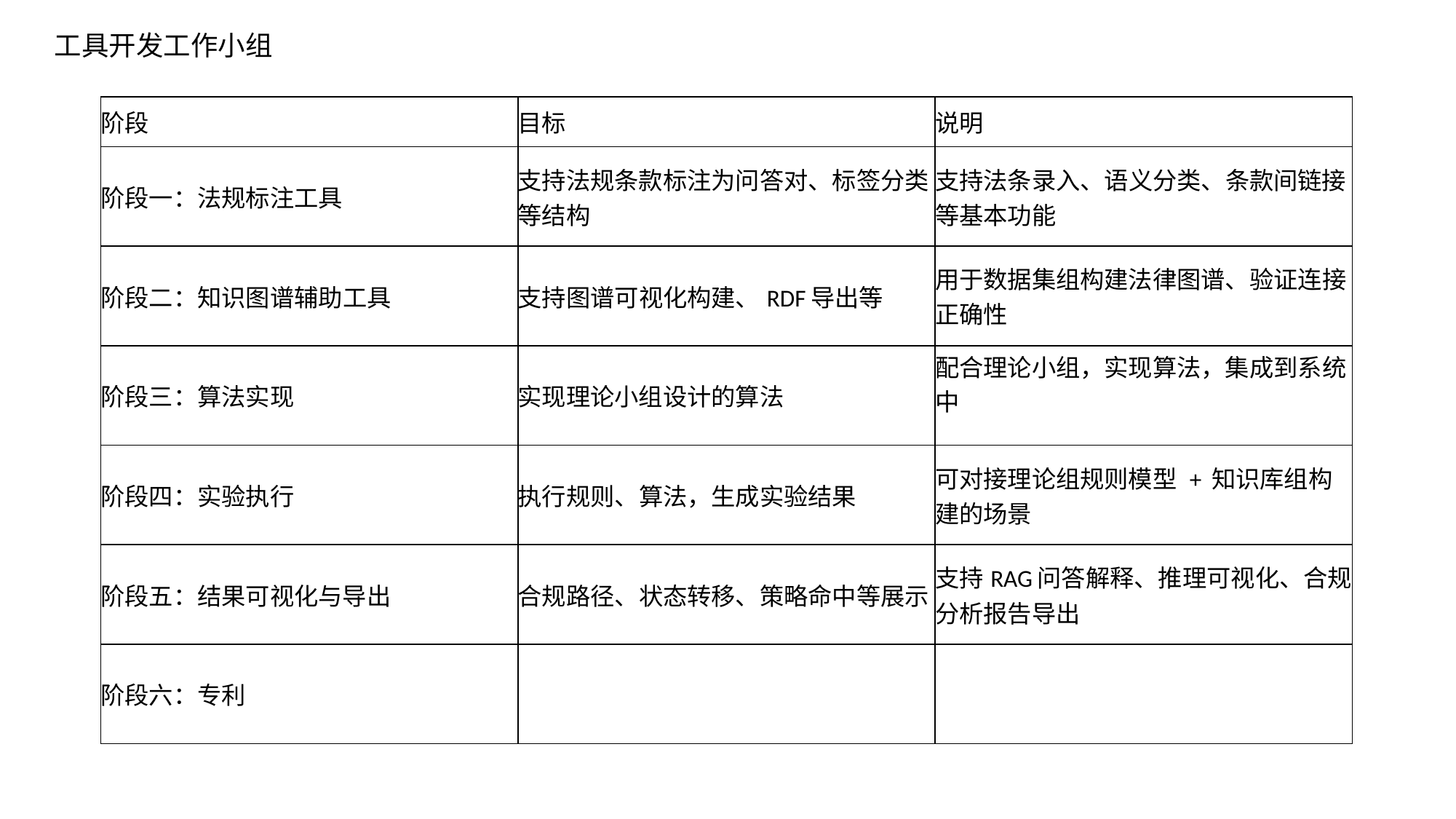

工具开发工作小组
| 阶段 | 目标 | 说明 |
| --- | --- | --- |
| 阶段一：法规标注工具 | 支持法规条款标注为问答对、标签分类等结构 | 支持法条录入、语义分类、条款间链接等基本功能 |
| 阶段二：知识图谱辅助工具 | 支持图谱可视化构建、RDF导出等 | 用于数据集组构建法律图谱、验证连接正确性 |
| 阶段三：算法实现 | 实现理论小组设计的算法 | 配合理论小组，实现算法，集成到系统中 |
| 阶段四：实验执行 | 执行规则、算法，生成实验结果 | 可对接理论组规则模型 + 知识库组构建的场景 |
| 阶段五：结果可视化与导出 | 合规路径、状态转移、策略命中等展示 | 支持RAG问答解释、推理可视化、合规分析报告导出 |
| 阶段六：专利 |  |  |